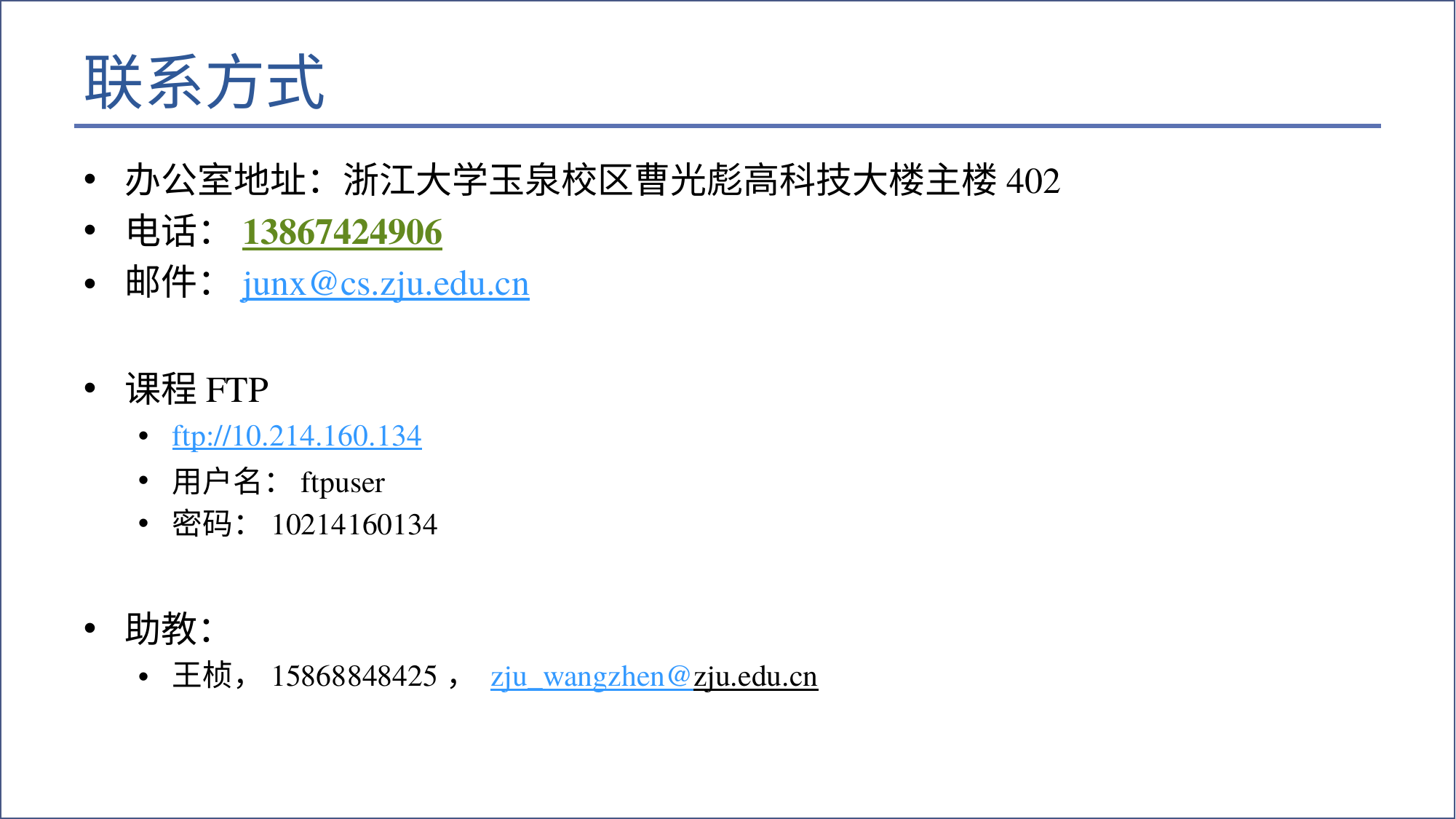

# 联系方式
办公室地址：浙江大学玉泉校区曹光彪高科技大楼主楼402
电话：13867424906
邮件：junx@cs.zju.edu.cn

课程FTP
ftp://10.214.160.134
用户名：ftpuser
密码：10214160134

助教：
王桢，15868848425， zju_wangzhen@zju.edu.cn